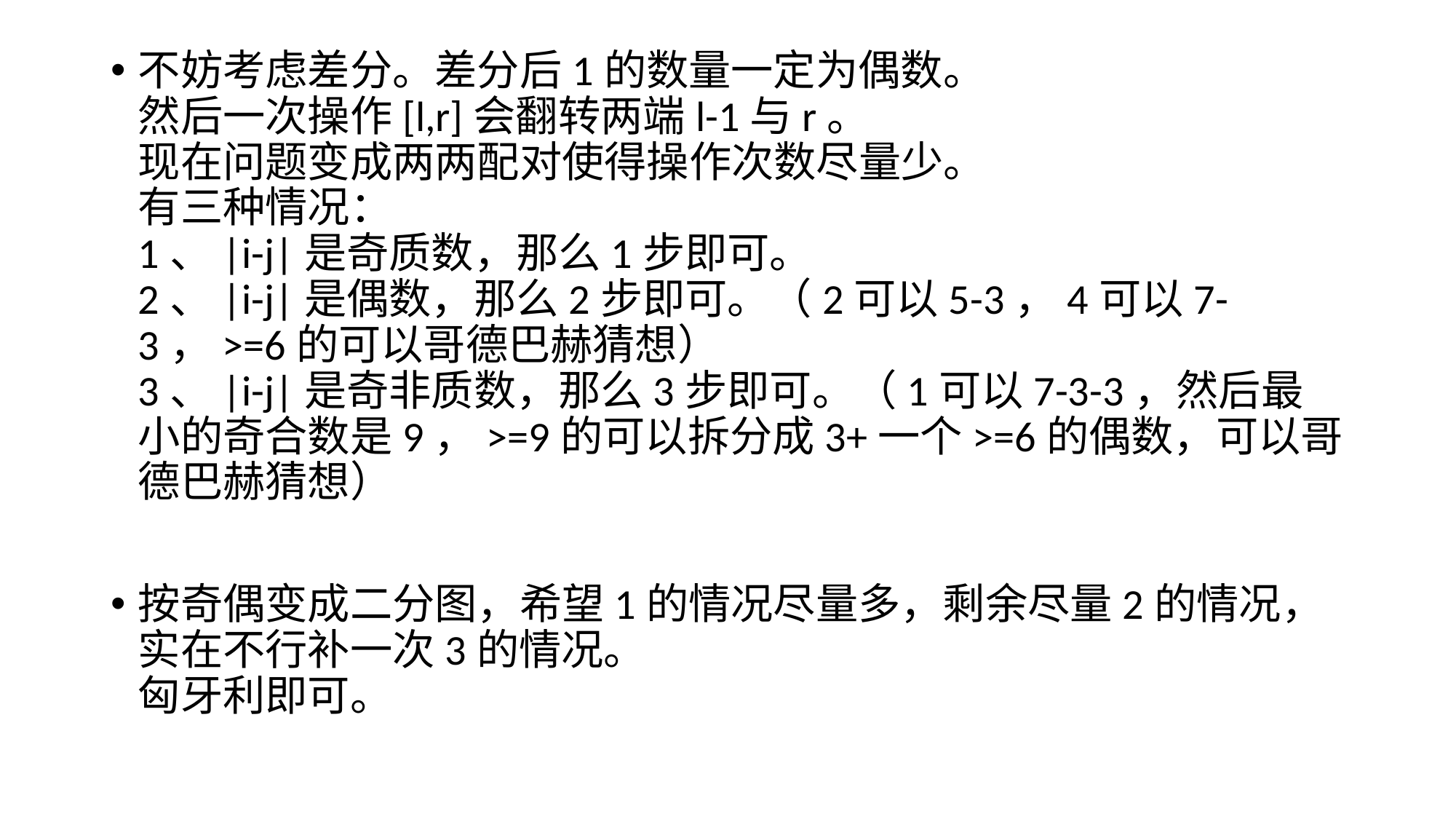

不妨考虑差分。差分后1的数量一定为偶数。 
然后一次操作[l,r]会翻转两端l-1与r。 
现在问题变成两两配对使得操作次数尽量少。 
有三种情况： 
1、|i-j|是奇质数，那么1步即可。 
2、|i-j|是偶数，那么2步即可。（2可以5-3，4可以7-3，>=6的可以哥德巴赫猜想） 
3、|i-j|是奇非质数，那么3步即可。（1可以7-3-3，然后最小的奇合数是9，>=9的可以拆分成3+一个>=6的偶数，可以哥德巴赫猜想）

按奇偶变成二分图，希望1的情况尽量多，剩余尽量2的情况，实在不行补一次3的情况。
匈牙利即可。